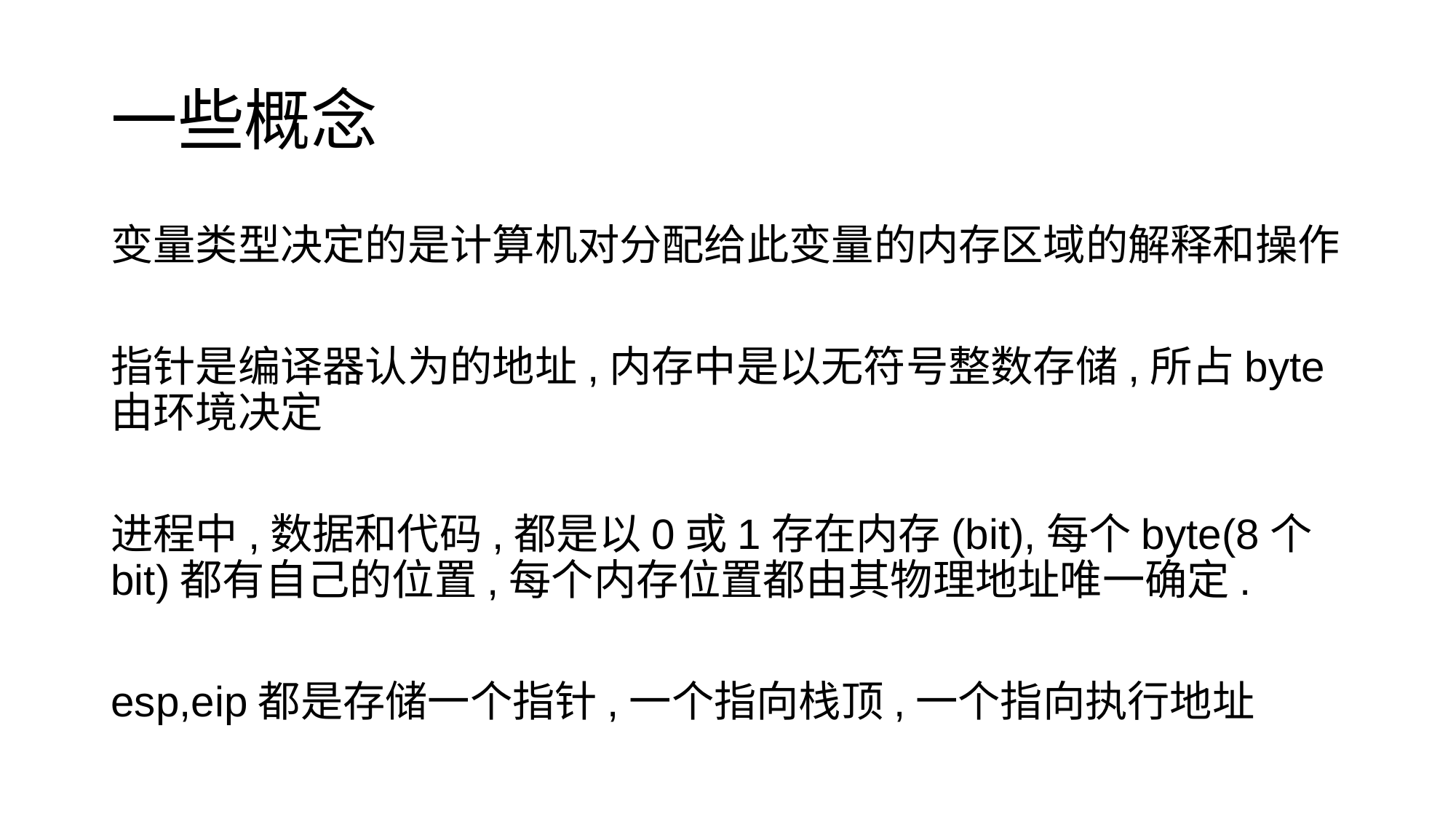

# 一些概念
变量类型决定的是计算机对分配给此变量的内存区域的解释和操作

指针是编译器认为的地址,内存中是以无符号整数存储,所占byte由环境决定

进程中,数据和代码,都是以0或1存在内存(bit),每个byte(8个bit)都有自己的位置,每个内存位置都由其物理地址唯一确定.

esp,eip都是存储一个指针,一个指向栈顶,一个指向执行地址